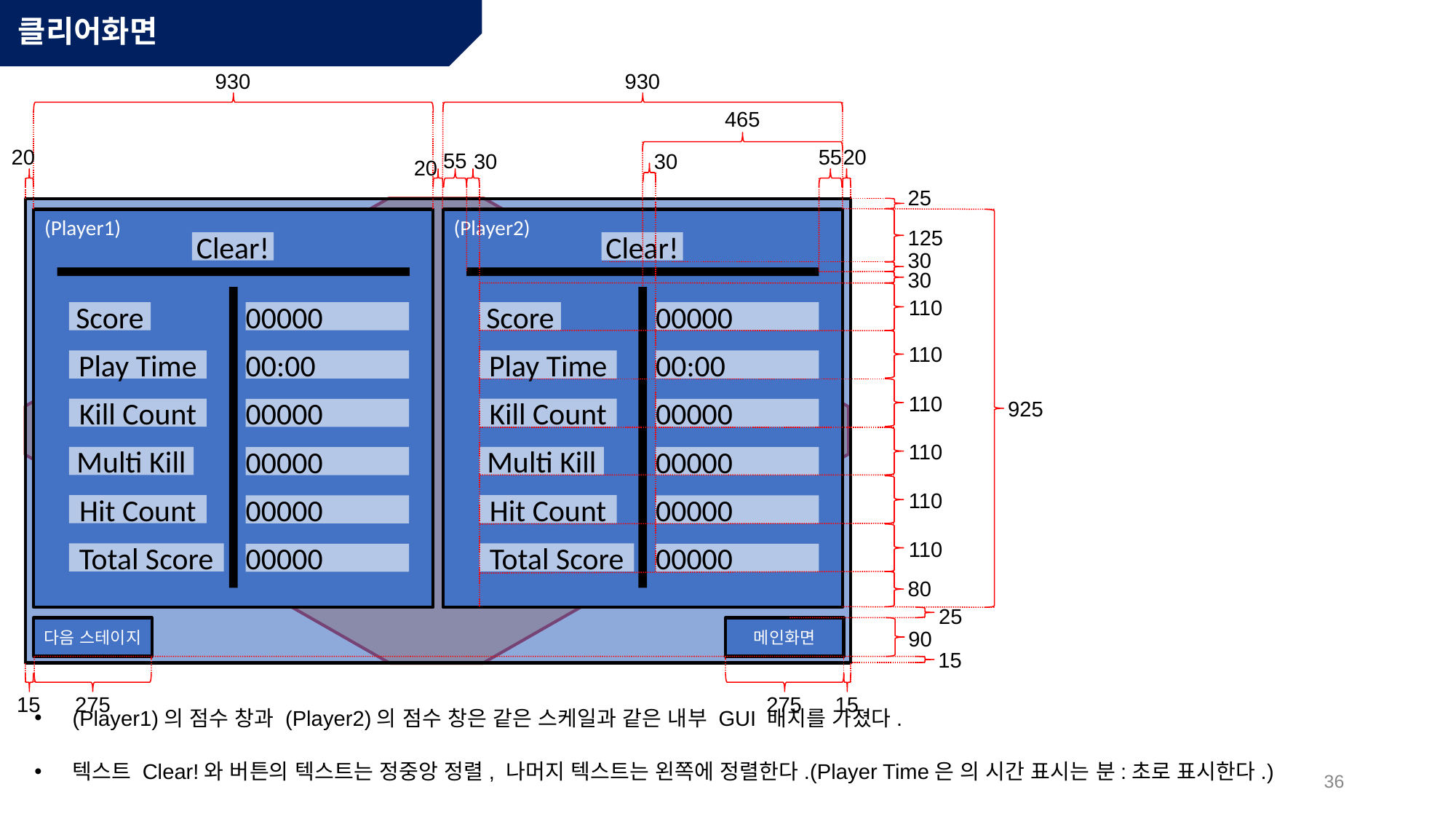

# 클리어화면

930
930
465
20
55
20
55
30
30
20

25

(Player1)
(Player2)
125
Clear!
Clear!
30

30

110
Score
00000
Score
00000

110
Play Time
Play Time
00:00
00:00

110
925
Kill Count
Kill Count
00000
00000

110
Multi Kill
Multi Kill
00000
00000

110
Hit Count
Hit Count
00000
00000

110
Total Score
Total Score
00000
00000

80
25

다음 스테이지
메인화면

90
15

(Player1)의 점수 창과 (Player2)의 점수 창은 같은 스케일과 같은 내부 GUI 배치를 가졌다.
텍스트 Clear!와 버튼의 텍스트는 정중앙 정렬, 나머지 텍스트는 왼쪽에 정렬한다.(Player Time은 의 시간 표시는 분:초로 표시한다.)
15
275
275
15
36